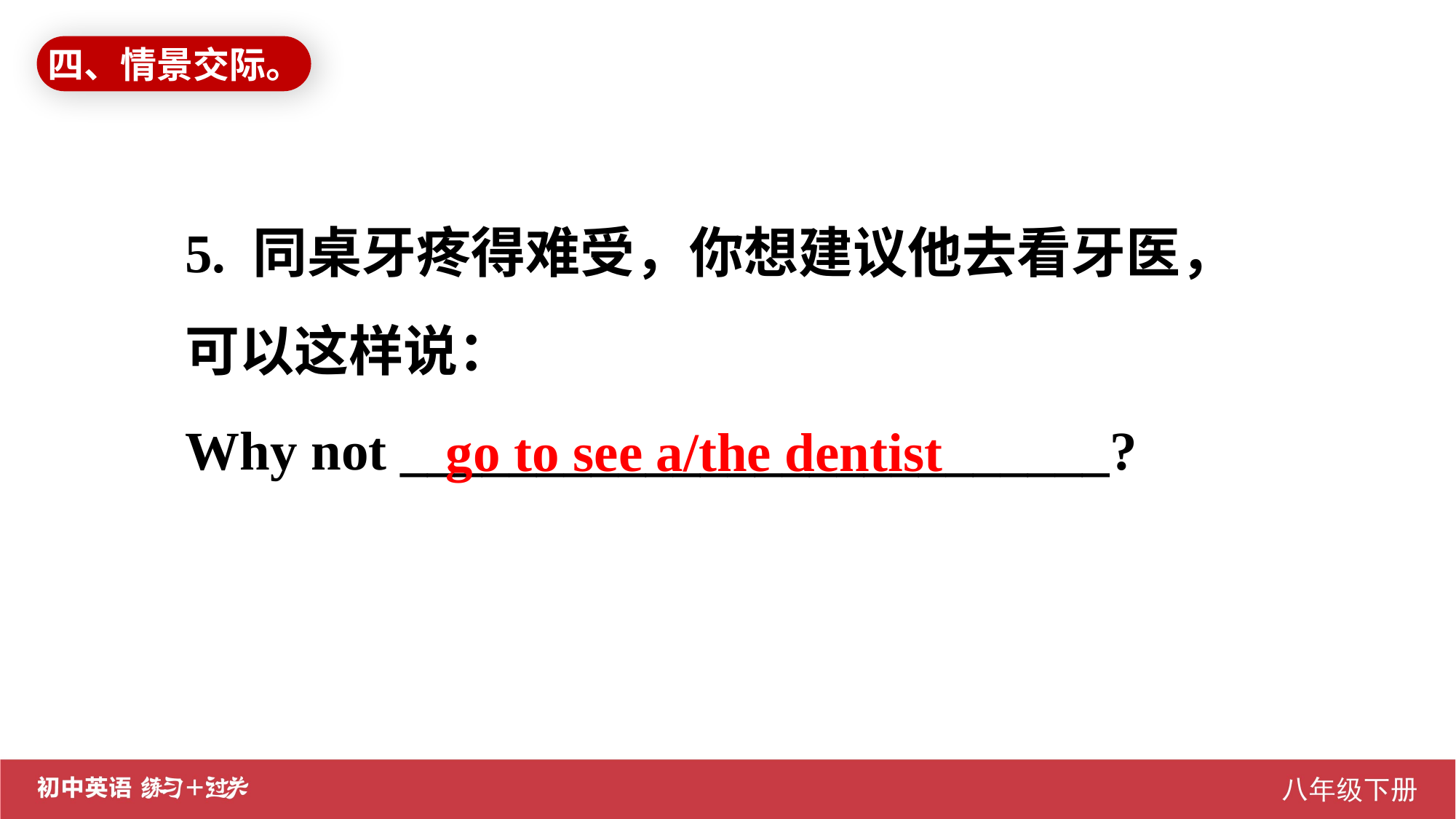

四、情景交际。
5. 同桌牙疼得难受，你想建议他去看牙医，可以这样说：
Why not __________________________?
go to see a/the dentist